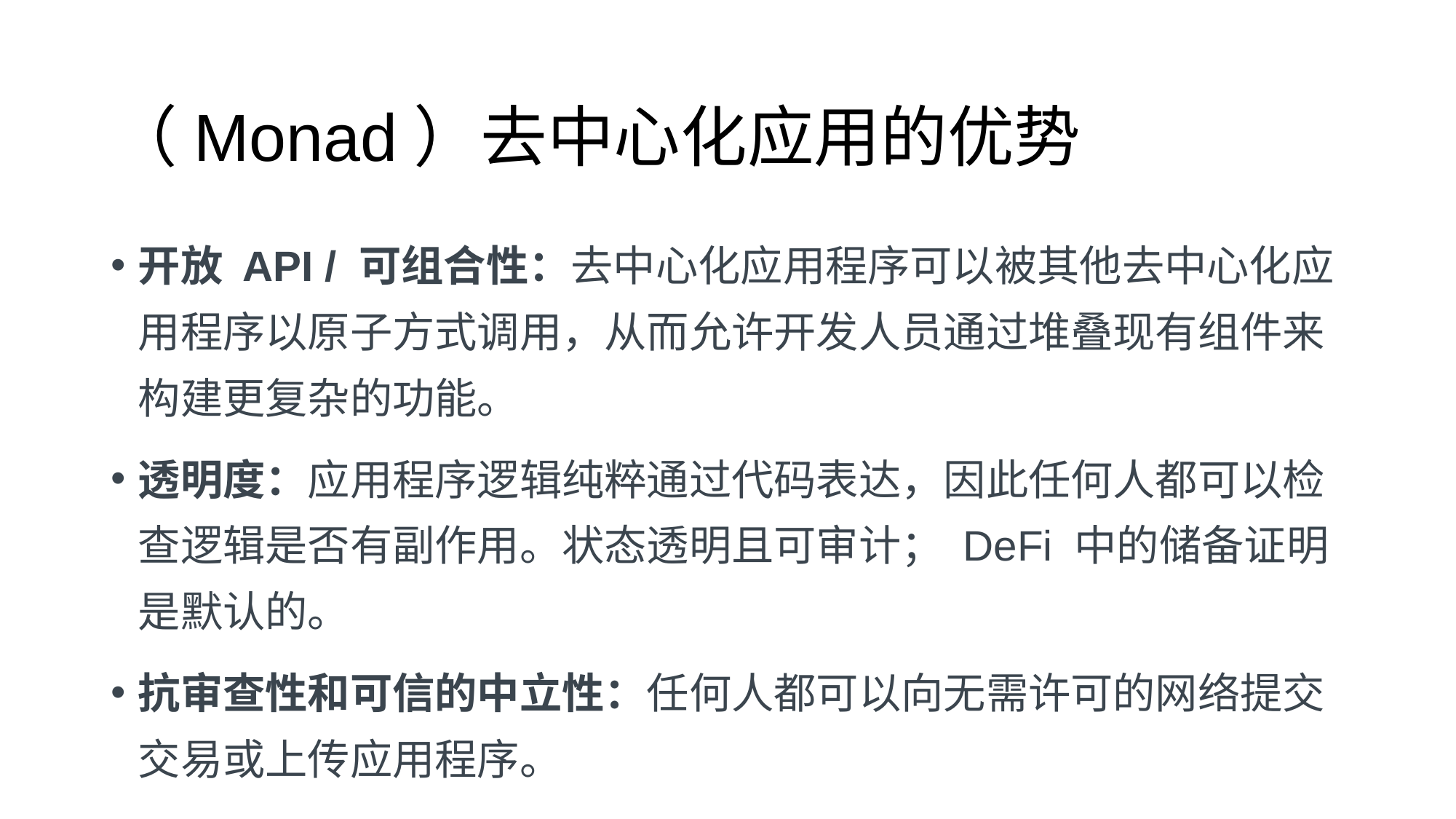

# （Monad）去中心化应用的优势
开放 API / 可组合性：去中心化应用程序可以被其他去中心化应用程序以原子方式调用，从而允许开发人员通过堆叠现有组件来构建更复杂的功能。
透明度：应用程序逻辑纯粹通过代码表达，因此任何人都可以检查逻辑是否有副作用。状态透明且可审计； DeFi 中的储备证明是默认的。
抗审查性和可信的中立性：任何人都可以向无需许可的网络提交交易或上传应用程序。
全球覆盖范围：任何能够访问互联网的人都可以访问重要的金融服务，包括没有银行账户/银行服务不足的用户。